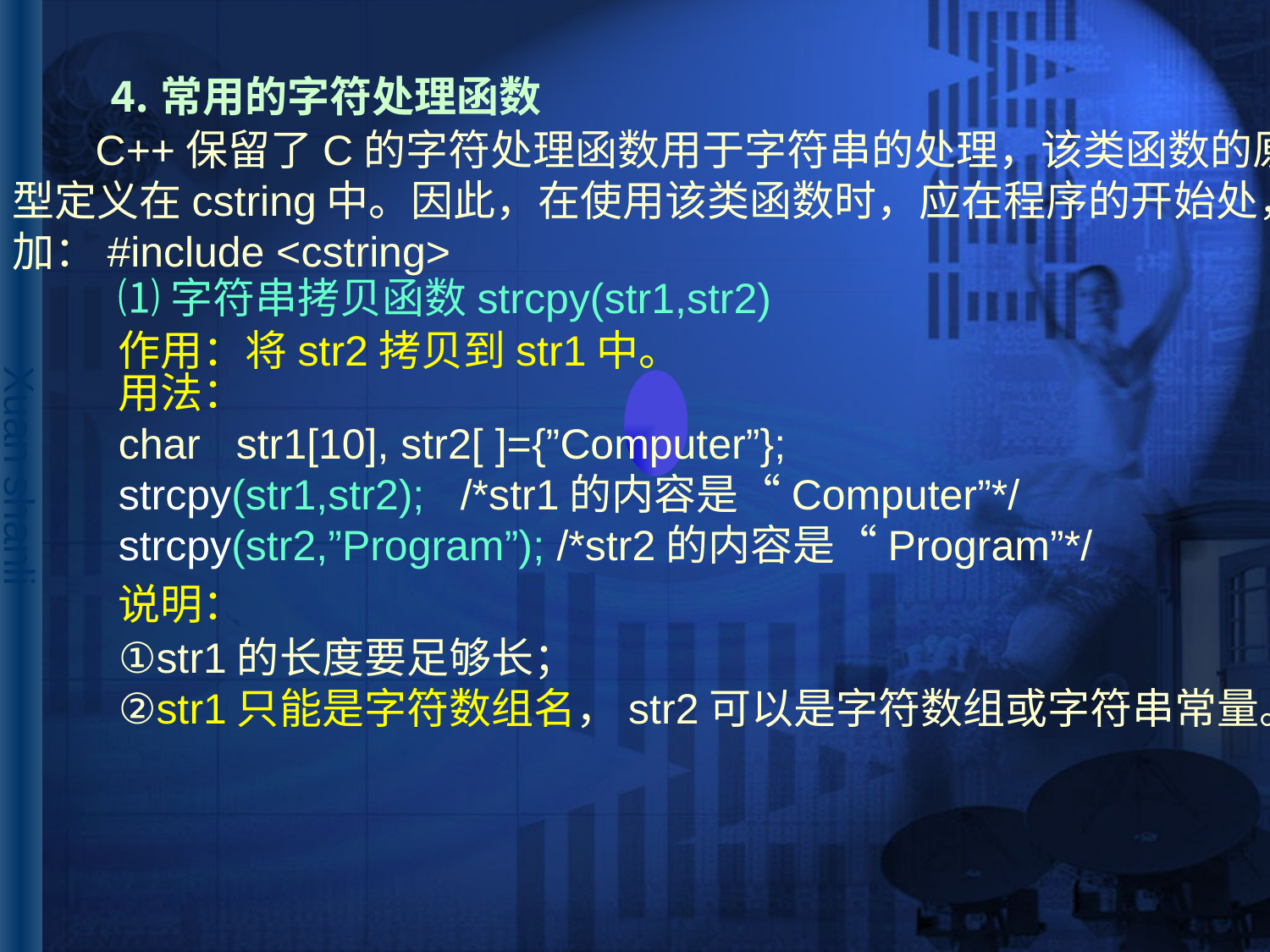

# ⒋常用的字符处理函数
       C++保留了C的字符处理函数用于字符串的处理，该类函数的原
型定义在cstring中。因此，在使用该类函数时，应在程序的开始处，
加：#include <cstring>
⑴字符串拷贝函数strcpy(str1,str2)
作用：将str2拷贝到str1中。
用法：
char   str1[10], str2[ ]={”Computer”};
strcpy(str1,str2);   /*str1的内容是“Computer”*/
strcpy(str2,”Program”); /*str2的内容是“Program”*/
说明：
①str1的长度要足够长；
②str1只能是字符数组名，str2可以是字符数组或字符串常量。